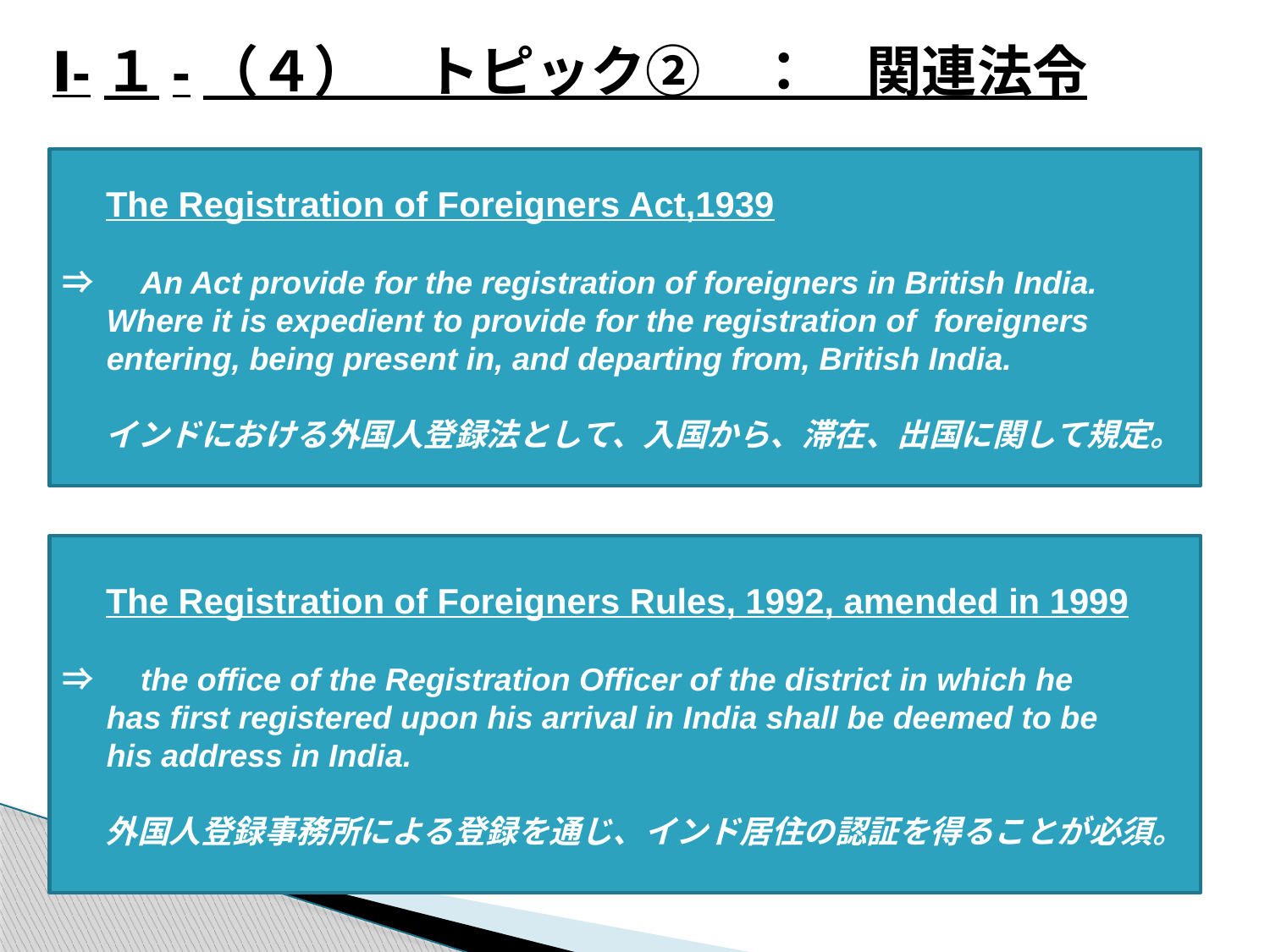

Ⅰ-１-（４）　トピック②　：　関連法令
　The Registration of Foreigners Act,1939

⇒　An Act provide for the registration of foreigners in British India.
     Where it is expedient to provide for the registration of  foreigners
     entering, being present in, and departing from, British India.

     インドにおける外国人登録法として、入国から、滞在、出国に関して規定。
　The Registration of Foreigners Rules, 1992, amended in 1999

⇒　the office of the Registration Officer of the district in which he
     has first registered upon his arrival in India shall be deemed to be
     his address in India.

     外国人登録事務所による登録を通じ、インド居住の認証を得ることが必須。